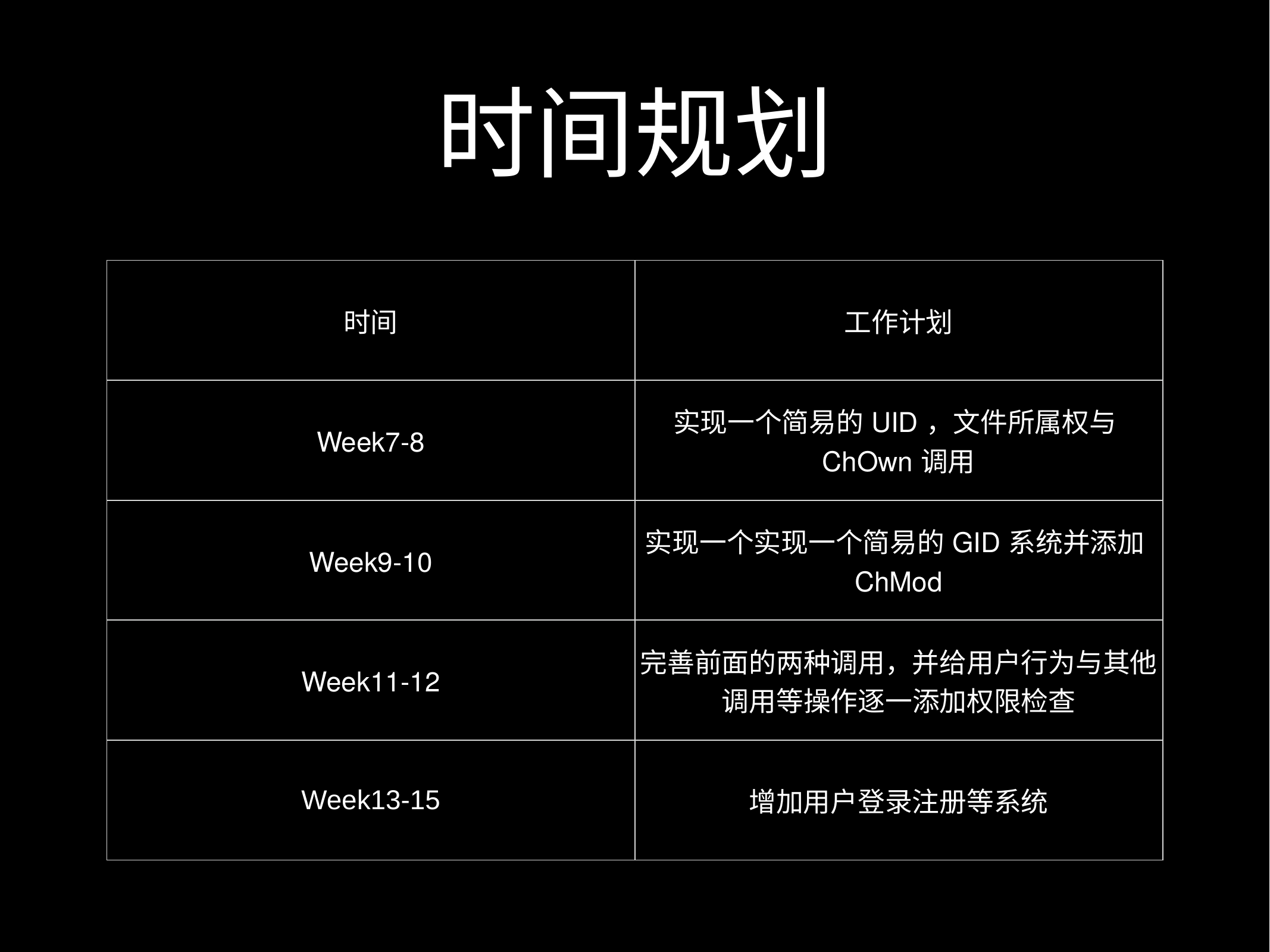

# 时间规划
| 时间 | 工作计划 |
| --- | --- |
| Week7-8 | 实现一个简易的UID，文件所属权与ChOwn调用 |
| Week9-10 | 实现一个实现一个简易的GID系统并添加ChMod |
| Week11-12 | 完善前面的两种调用，并给用户行为与其他调用等操作逐一添加权限检查 |
| Week13-15 | 增加用户登录注册等系统 |